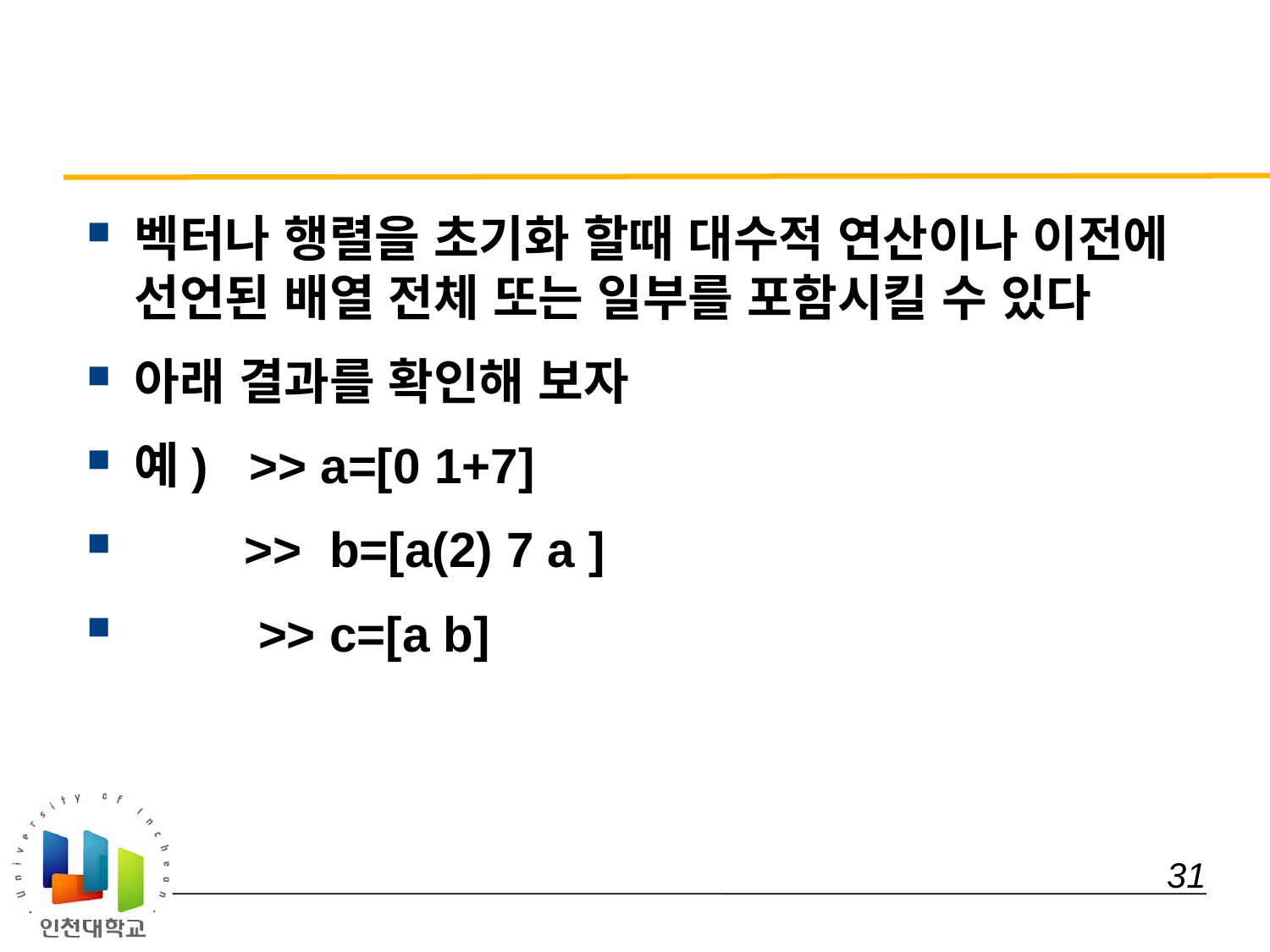

#
벡터나 행렬을 초기화 할때 대수적 연산이나 이전에 선언된 배열 전체 또는 일부를 포함시킬 수 있다
아래 결과를 확인해 보자
예)   >> a=[0 1+7]
        >>  b=[a(2) 7 a ]
         >> c=[a b]

 31